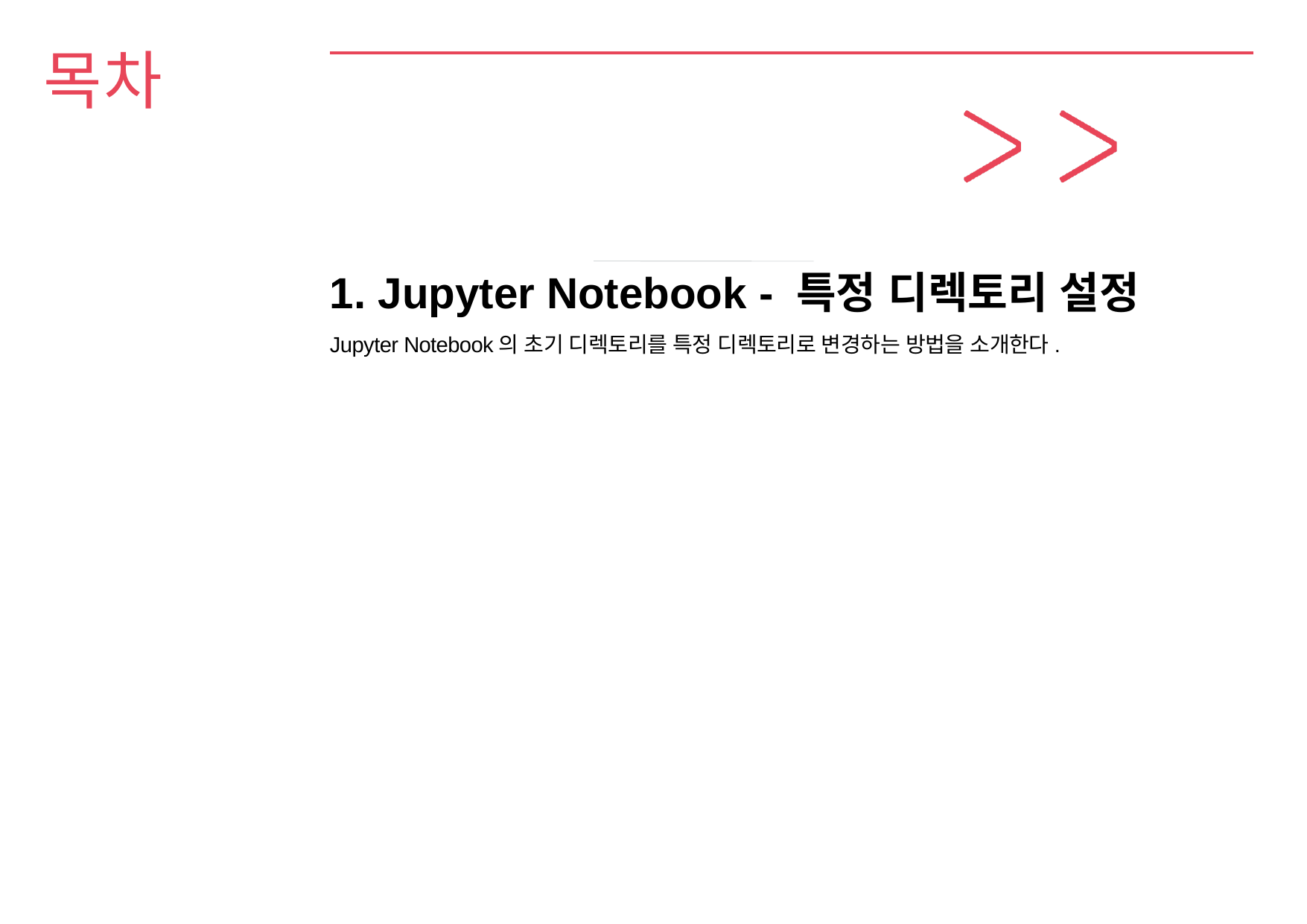

# 목차
1. Jupyter Notebook - 특정 디렉토리 설정
Jupyter Notebook의 초기 디렉토리를 특정 디렉토리로 변경하는 방법을 소개한다.